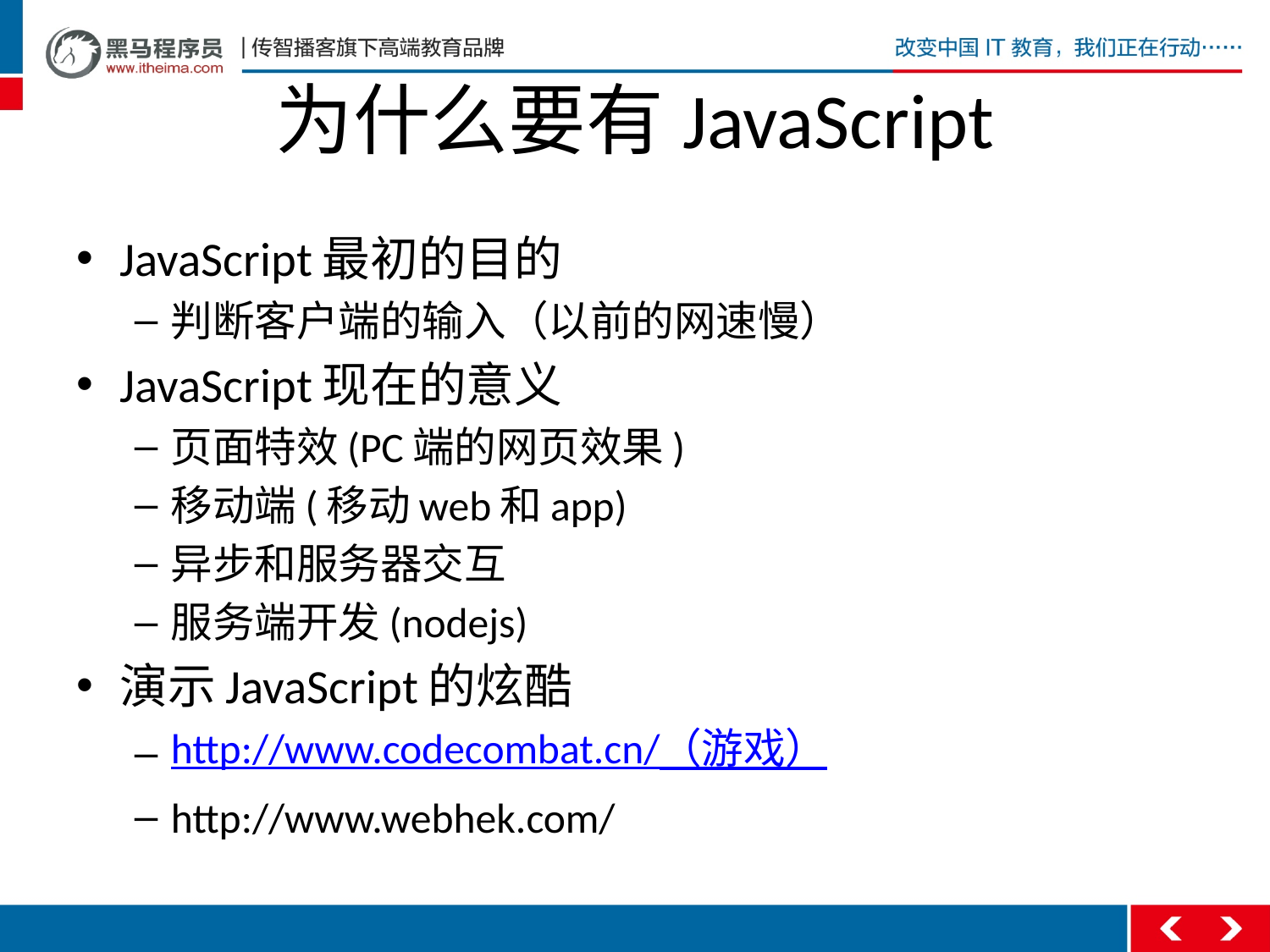

# 为什么要有JavaScript
JavaScript最初的目的
判断客户端的输入（以前的网速慢）
JavaScript现在的意义
页面特效(PC端的网页效果)
移动端(移动web和app)
异步和服务器交互
服务端开发(nodejs)
演示JavaScript的炫酷
http://www.codecombat.cn/（游戏）
http://www.webhek.com/